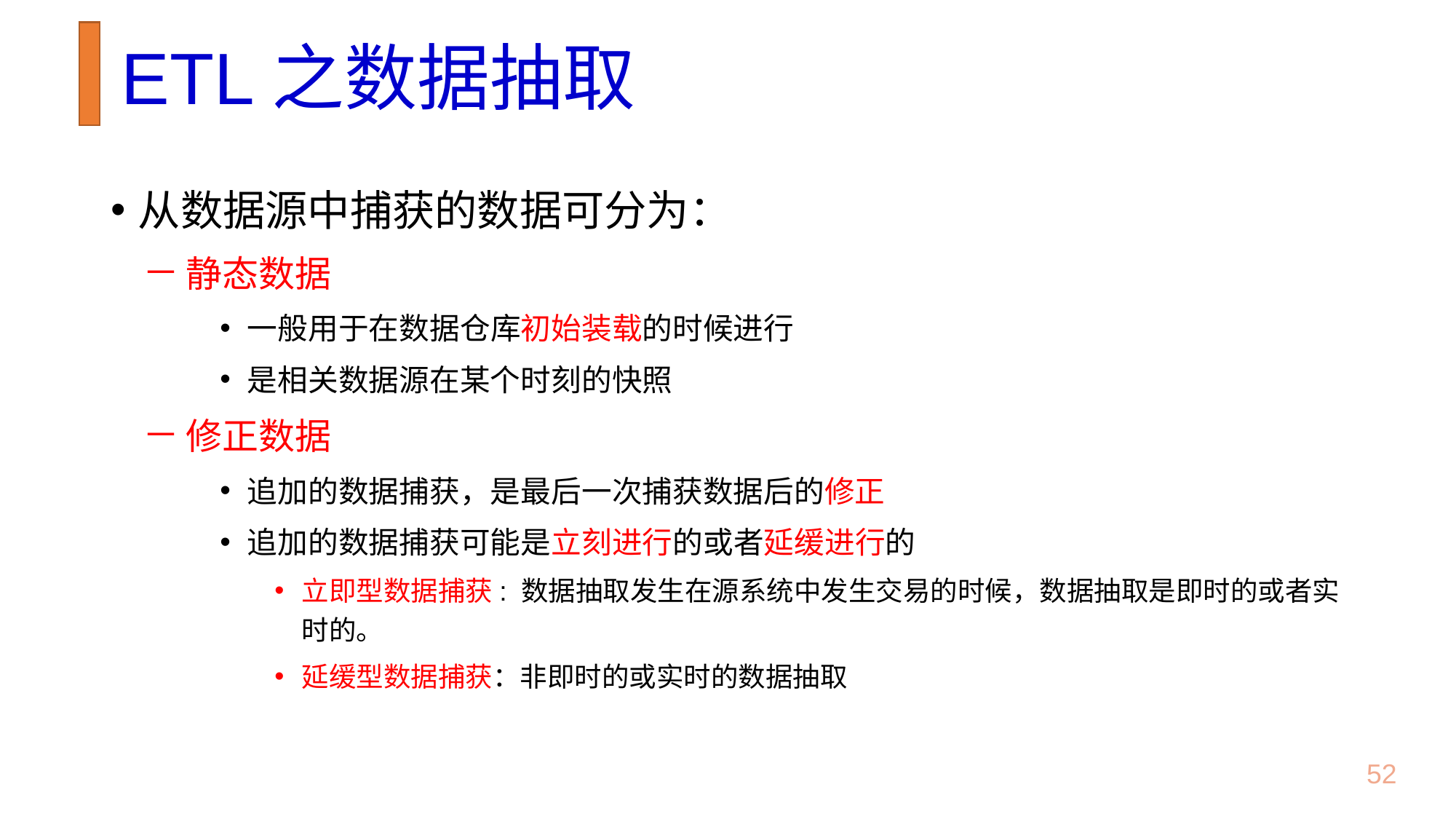

# ETL之数据抽取
从数据源中捕获的数据可分为：
静态数据
一般用于在数据仓库初始装载的时候进行
是相关数据源在某个时刻的快照
修正数据
追加的数据捕获，是最后一次捕获数据后的修正
追加的数据捕获可能是立刻进行的或者延缓进行的
立即型数据捕获: 数据抽取发生在源系统中发生交易的时候，数据抽取是即时的或者实时的。
延缓型数据捕获：非即时的或实时的数据抽取
52